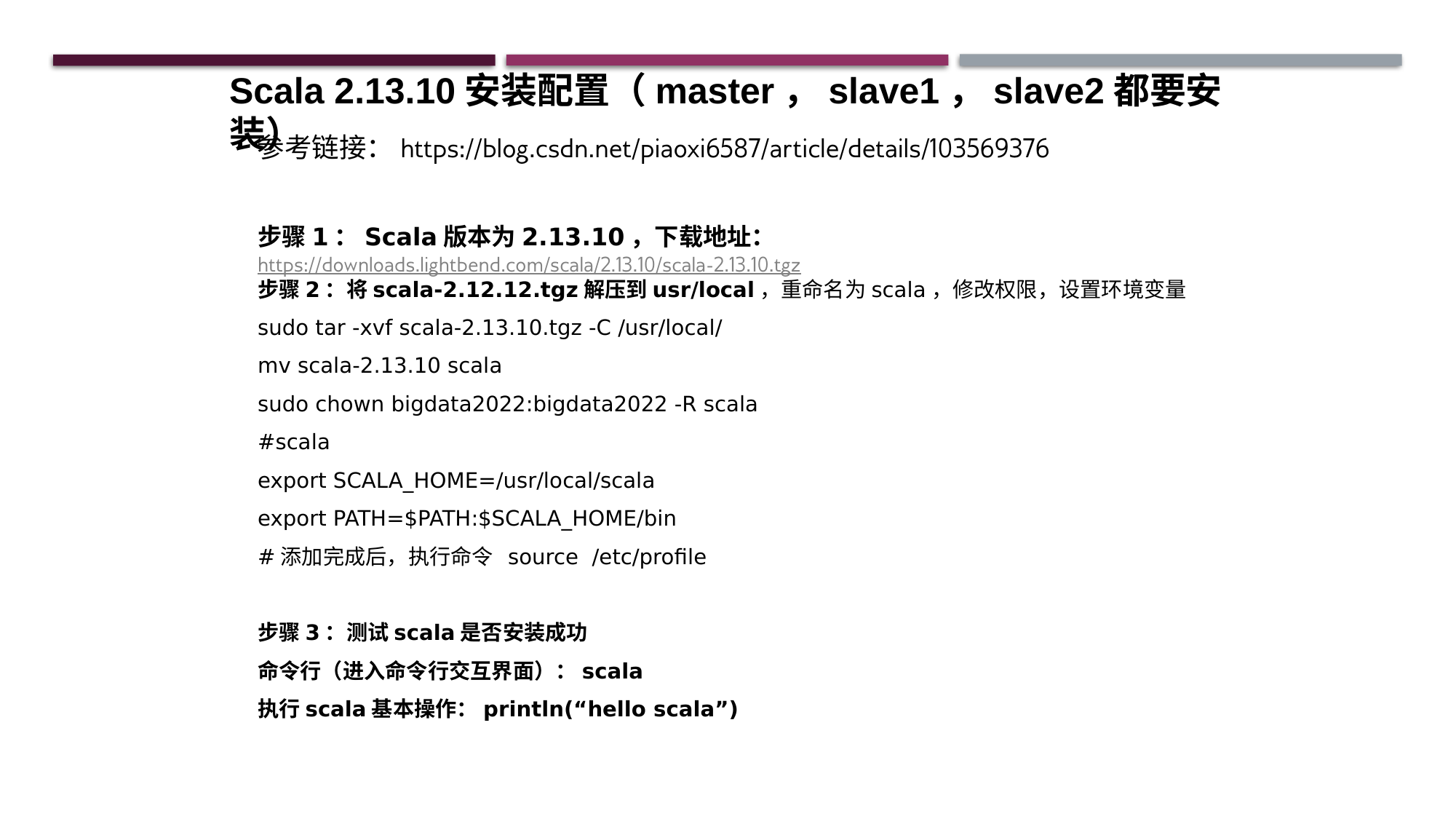

Scala 2.13.10安装配置（master，slave1，slave2都要安装）
参考链接：https://blog.csdn.net/piaoxi6587/article/details/103569376
步骤1：Scala版本为2.13.10，下载地址：
https://downloads.lightbend.com/scala/2.13.10/scala-2.13.10.tgz
步骤2：将scala-2.12.12.tgz解压到usr/local，重命名为scala，修改权限，设置环境变量
sudo tar -xvf scala-2.13.10.tgz -C /usr/local/
mv scala-2.13.10 scala
sudo chown bigdata2022:bigdata2022 -R scala
#scala
export SCALA_HOME=/usr/local/scala
export PATH=$PATH:$SCALA_HOME/bin
#添加完成后，执行命令  source  /etc/profile

步骤3：测试scala是否安装成功
命令行（进入命令行交互界面）：scala
执行scala基本操作：println(“hello scala”)